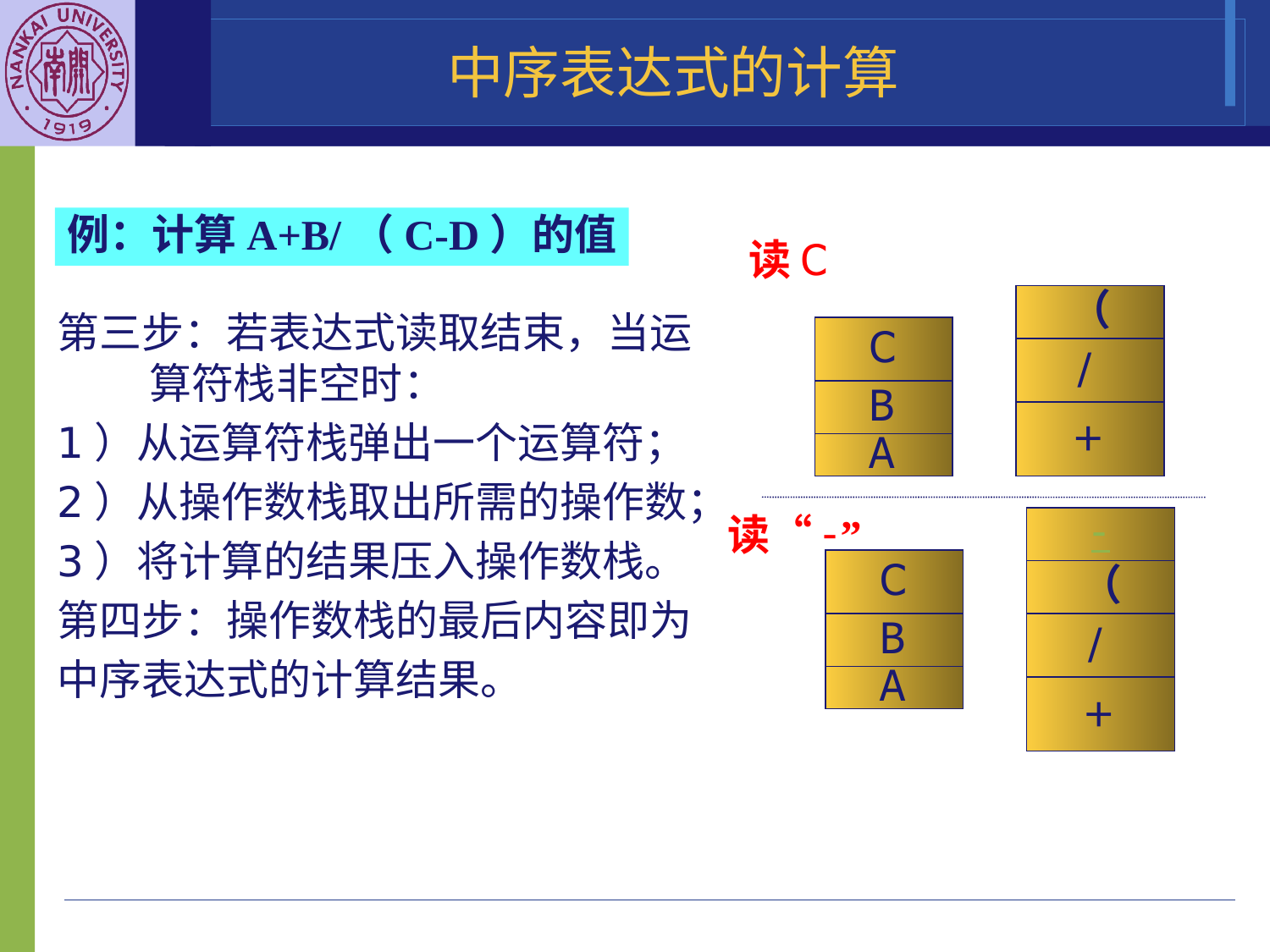

# 中序表达式的计算
例：计算A+B/（C-D）的值
读C
（
/
+
第三步：若表达式读取结束，当运算符栈非空时：
1）从运算符栈弹出一个运算符；
2）从操作数栈取出所需的操作数；
3）将计算的结果压入操作数栈。
第四步：操作数栈的最后内容即为
中序表达式的计算结果。
C
B
A

-
（
/
+
读“-”
C
B
A
44